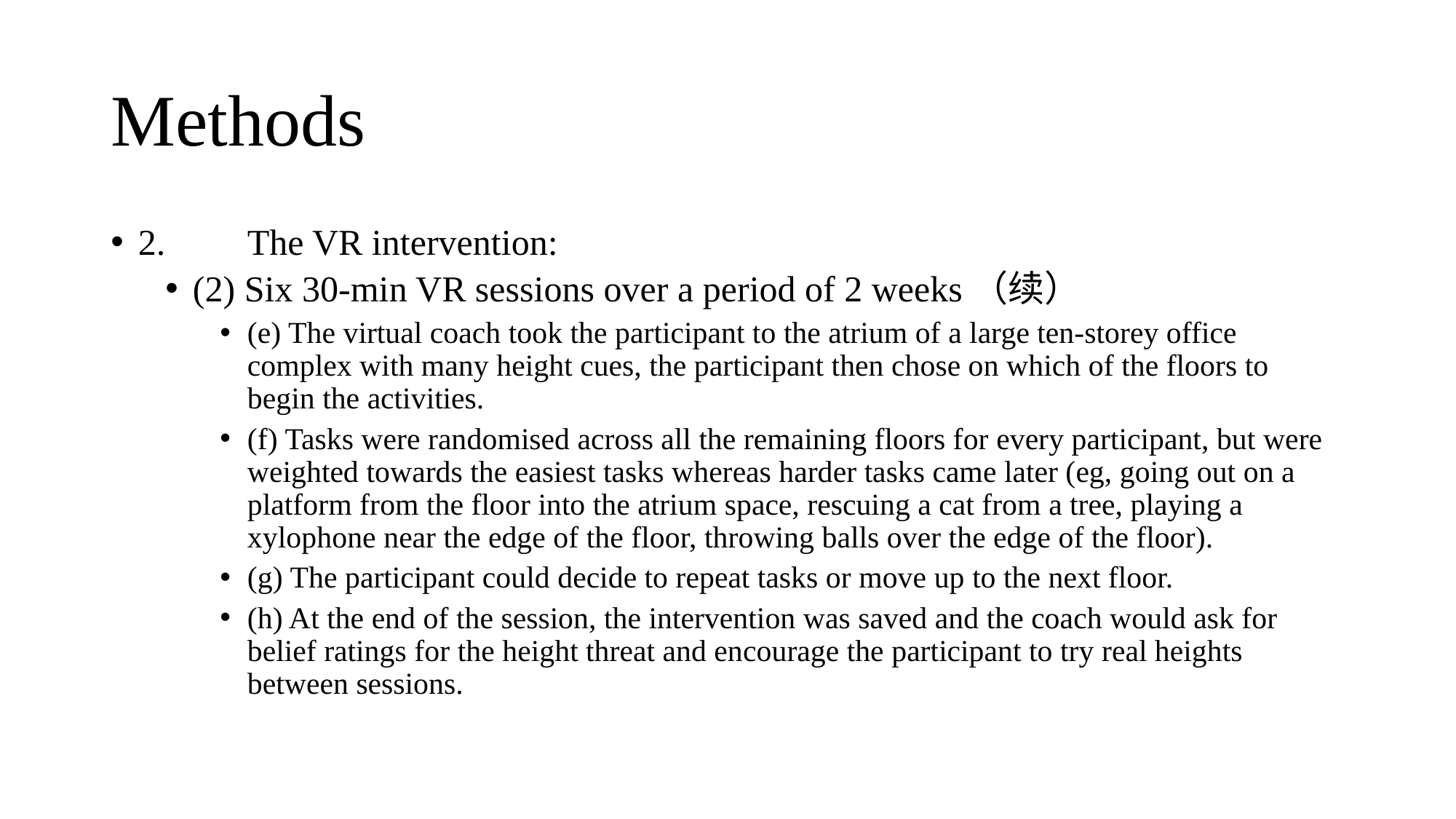

# Methods
2.	The VR intervention:
(2) Six 30-min VR sessions over a period of 2 weeks（续）
(e) The virtual coach took the participant to the atrium of a large ten-storey office complex with many height cues, the participant then chose on which of the floors to begin the activities.
(f) Tasks were randomised across all the remaining floors for every participant, but were weighted towards the easiest tasks whereas harder tasks came later (eg, going out on a platform from the floor into the atrium space, rescuing a cat from a tree, playing a xylophone near the edge of the floor, throwing balls over the edge of the floor).
(g) The participant could decide to repeat tasks or move up to the next floor.
(h) At the end of the session, the intervention was saved and the coach would ask for belief ratings for the height threat and encourage the participant to try real heights between sessions.